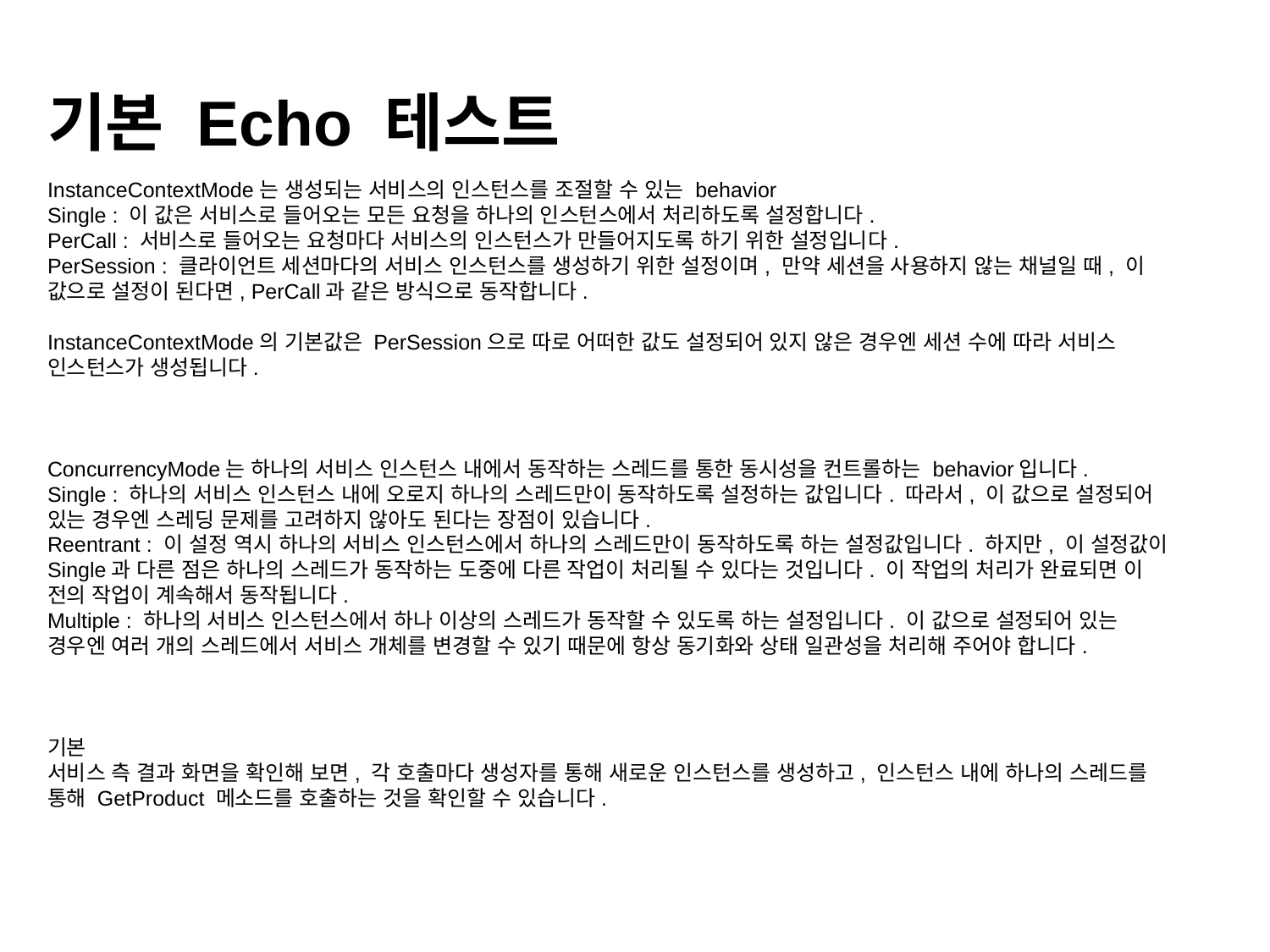

기본 Echo 테스트
InstanceContextMode는 생성되는 서비스의 인스턴스를 조절할 수 있는 behavior
Single : 이 값은 서비스로 들어오는 모든 요청을 하나의 인스턴스에서 처리하도록 설정합니다.
PerCall : 서비스로 들어오는 요청마다 서비스의 인스턴스가 만들어지도록 하기 위한 설정입니다.
PerSession : 클라이언트 세션마다의 서비스 인스턴스를 생성하기 위한 설정이며, 만약 세션을 사용하지 않는 채널일 때, 이 값으로 설정이 된다면, PerCall과 같은 방식으로 동작합니다.

InstanceContextMode의 기본값은 PerSession으로 따로 어떠한 값도 설정되어 있지 않은 경우엔 세션 수에 따라 서비스 인스턴스가 생성됩니다.

ConcurrencyMode는 하나의 서비스 인스턴스 내에서 동작하는 스레드를 통한 동시성을 컨트롤하는 behavior입니다.
Single : 하나의 서비스 인스턴스 내에 오로지 하나의 스레드만이 동작하도록 설정하는 값입니다. 따라서, 이 값으로 설정되어 있는 경우엔 스레딩 문제를 고려하지 않아도 된다는 장점이 있습니다.
Reentrant : 이 설정 역시 하나의 서비스 인스턴스에서 하나의 스레드만이 동작하도록 하는 설정값입니다. 하지만, 이 설정값이 Single과 다른 점은 하나의 스레드가 동작하는 도중에 다른 작업이 처리될 수 있다는 것입니다. 이 작업의 처리가 완료되면 이 전의 작업이 계속해서 동작됩니다.
Multiple : 하나의 서비스 인스턴스에서 하나 이상의 스레드가 동작할 수 있도록 하는 설정입니다. 이 값으로 설정되어 있는 경우엔 여러 개의 스레드에서 서비스 개체를 변경할 수 있기 때문에 항상 동기화와 상태 일관성을 처리해 주어야 합니다.

기본
서비스 측 결과 화면을 확인해 보면, 각 호출마다 생성자를 통해 새로운 인스턴스를 생성하고, 인스턴스 내에 하나의 스레드를 통해 GetProduct 메소드를 호출하는 것을 확인할 수 있습니다.